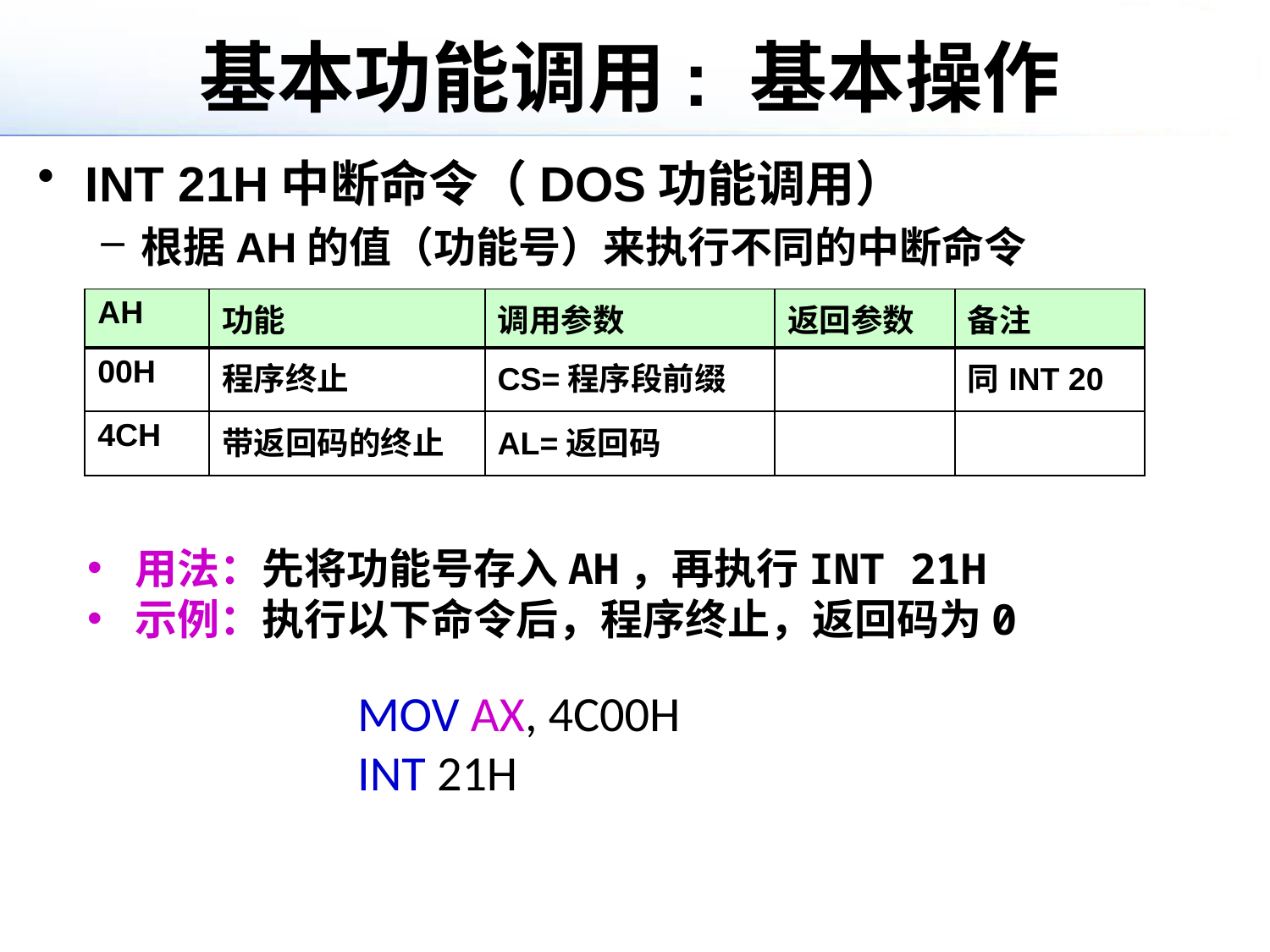

# 基本功能调用: 基本操作
INT 21H中断命令（DOS功能调用）
根据AH的值（功能号）来执行不同的中断命令
| AH | 功能 | 调用参数 | 返回参数 | 备注 |
| --- | --- | --- | --- | --- |
| 00H | 程序终止 | CS=程序段前缀 |  | 同INT 20 |
| 4CH | 带返回码的终止 | AL=返回码 |  |  |
用法：先将功能号存入AH，再执行INT 21H
示例：执行以下命令后，程序终止，返回码为0
MOV AX, 4C00H
INT 21H